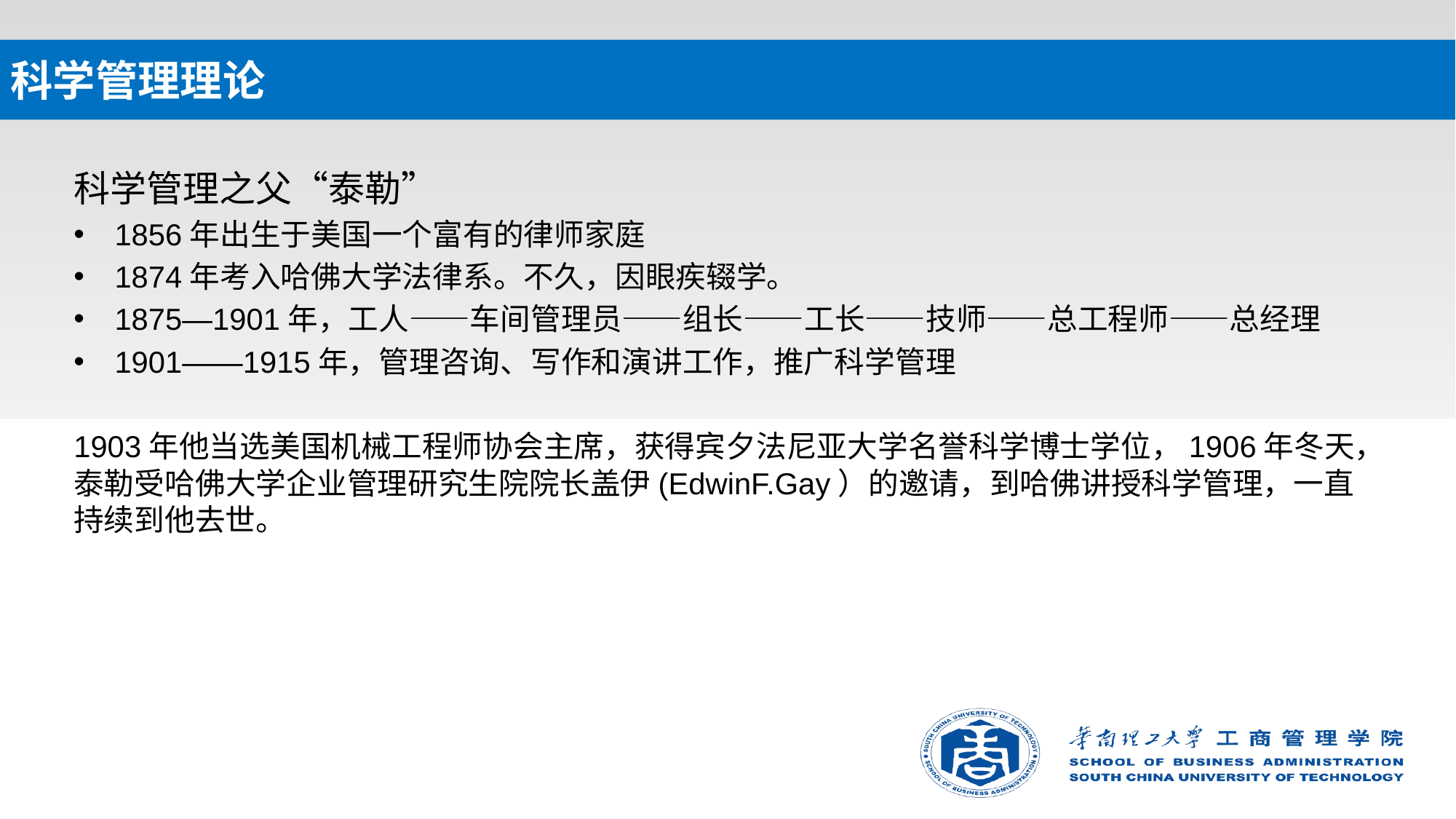

# 科学管理理论
科学管理之父“泰勒”
1856年出生于美国一个富有的律师家庭
1874年考入哈佛大学法律系。不久，因眼疾辍学。
1875—1901年，工人——车间管理员——组长——工长——技师——总工程师——总经理
1901——1915年，管理咨询、写作和演讲工作，推广科学管理

1903年他当选美国机械工程师协会主席，获得宾夕法尼亚大学名誉科学博士学位，1906年冬天，泰勒受哈佛大学企业管理研究生院院长盖伊(EdwinF.Gay）的邀请，到哈佛讲授科学管理，一直持续到他去世。